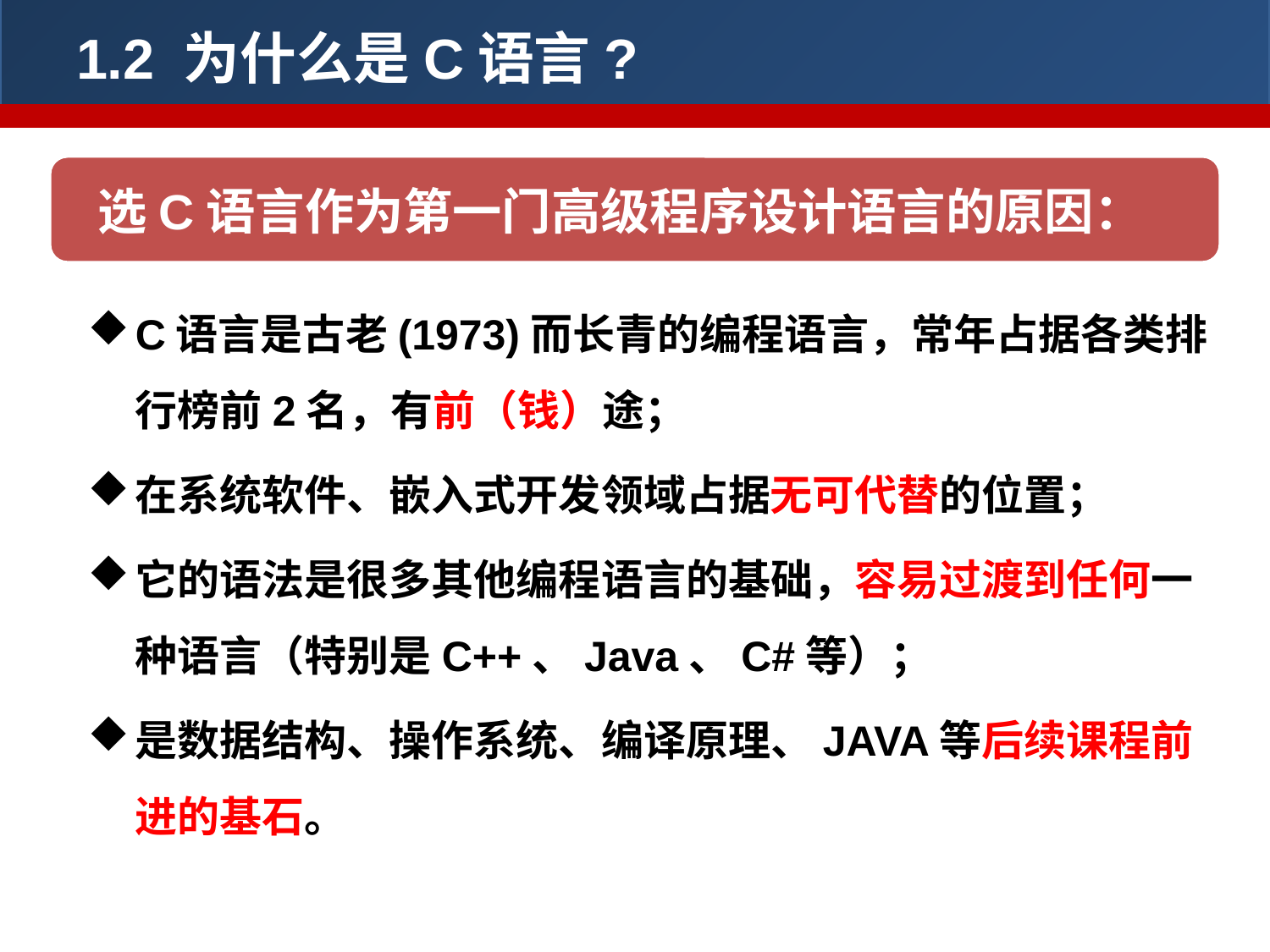

1.2 为什么是C语言?
选C语言作为第一门高级程序设计语言的原因：
C语言是古老(1973)而长青的编程语言，常年占据各类排行榜前2名，有前（钱）途；
在系统软件、嵌入式开发领域占据无可代替的位置；
它的语法是很多其他编程语言的基础，容易过渡到任何一种语言（特别是C++、Java、C#等）；
是数据结构、操作系统、编译原理、JAVA等后续课程前进的基石。